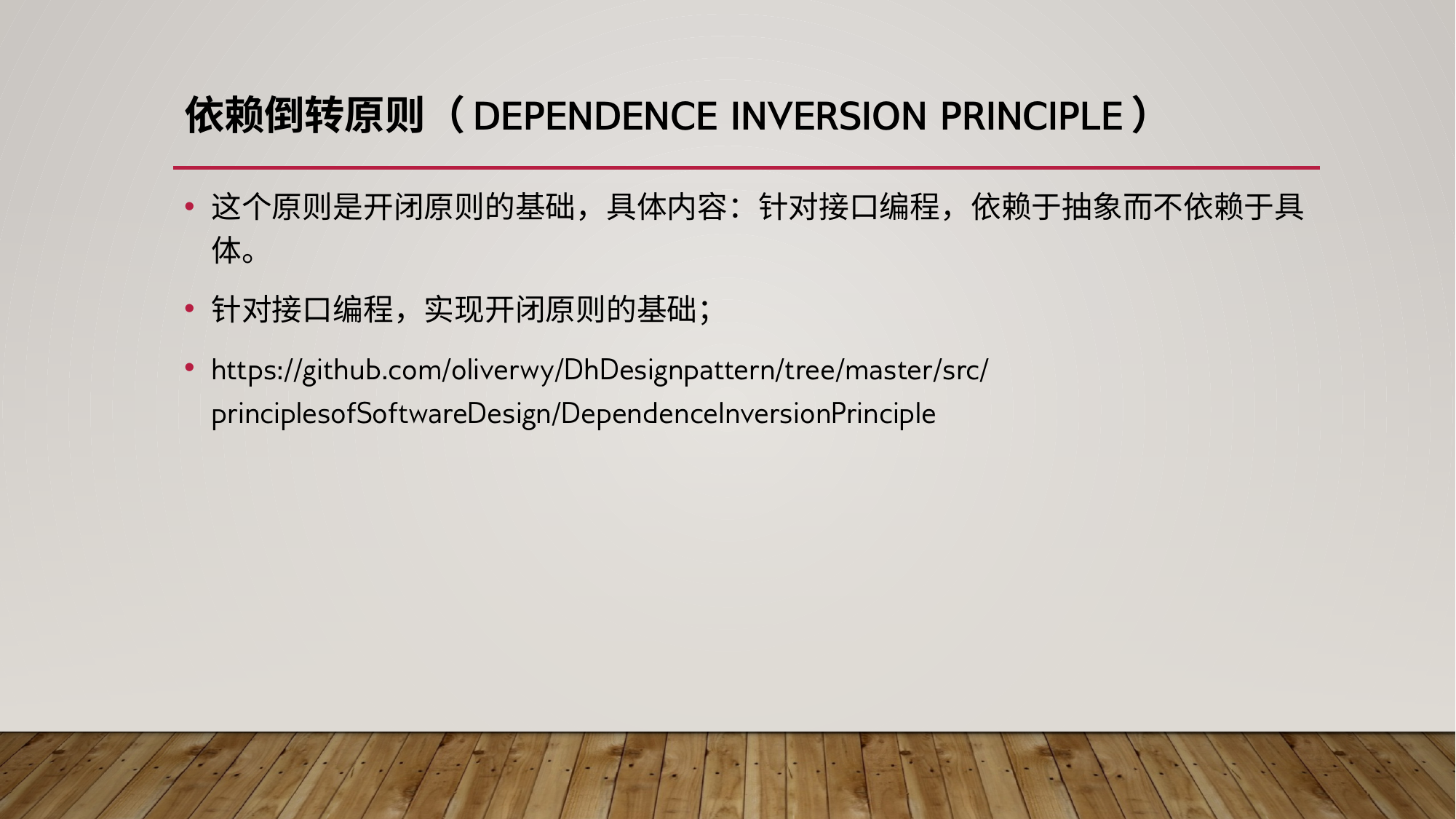

# 依赖倒转原则（Dependence Inversion Principle）
这个原则是开闭原则的基础，具体内容：针对接口编程，依赖于抽象而不依赖于具体。
针对接口编程，实现开闭原则的基础；
https://github.com/oliverwy/DhDesignpattern/tree/master/src/principlesofSoftwareDesign/DependenceInversionPrinciple